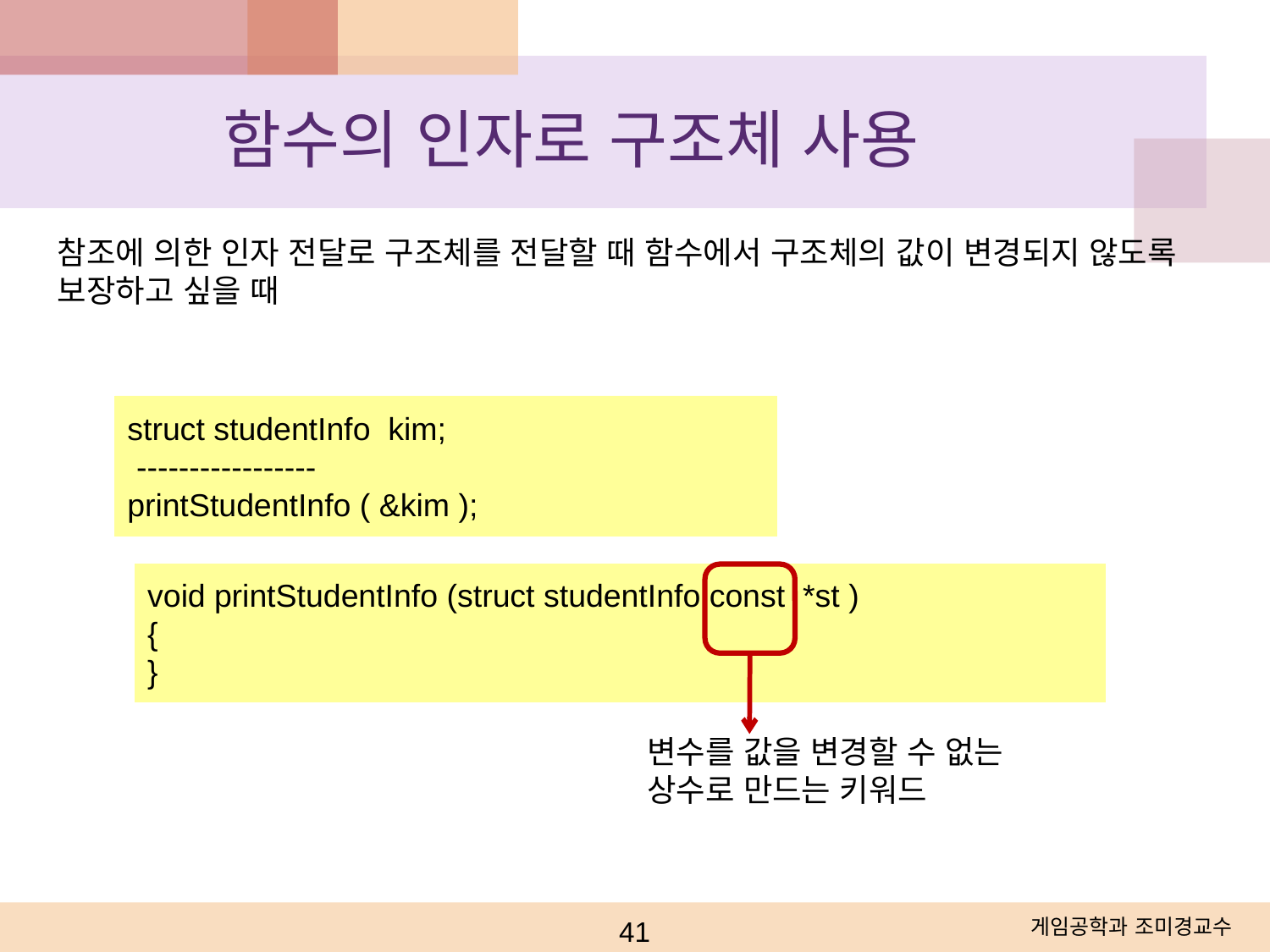

함수의 인자로 구조체 사용
참조에 의한 인자 전달로 구조체를 전달할 때 함수에서 구조체의 값이 변경되지 않도록 보장하고 싶을 때

struct studentInfo  kim;
 -----------------
printStudentInfo ( &kim );
void printStudentInfo (struct studentInfo const  *st )
{
}

변수를 값을 변경할 수 없는 상수로 만드는 키워드
41
게임공학과 조미경교수